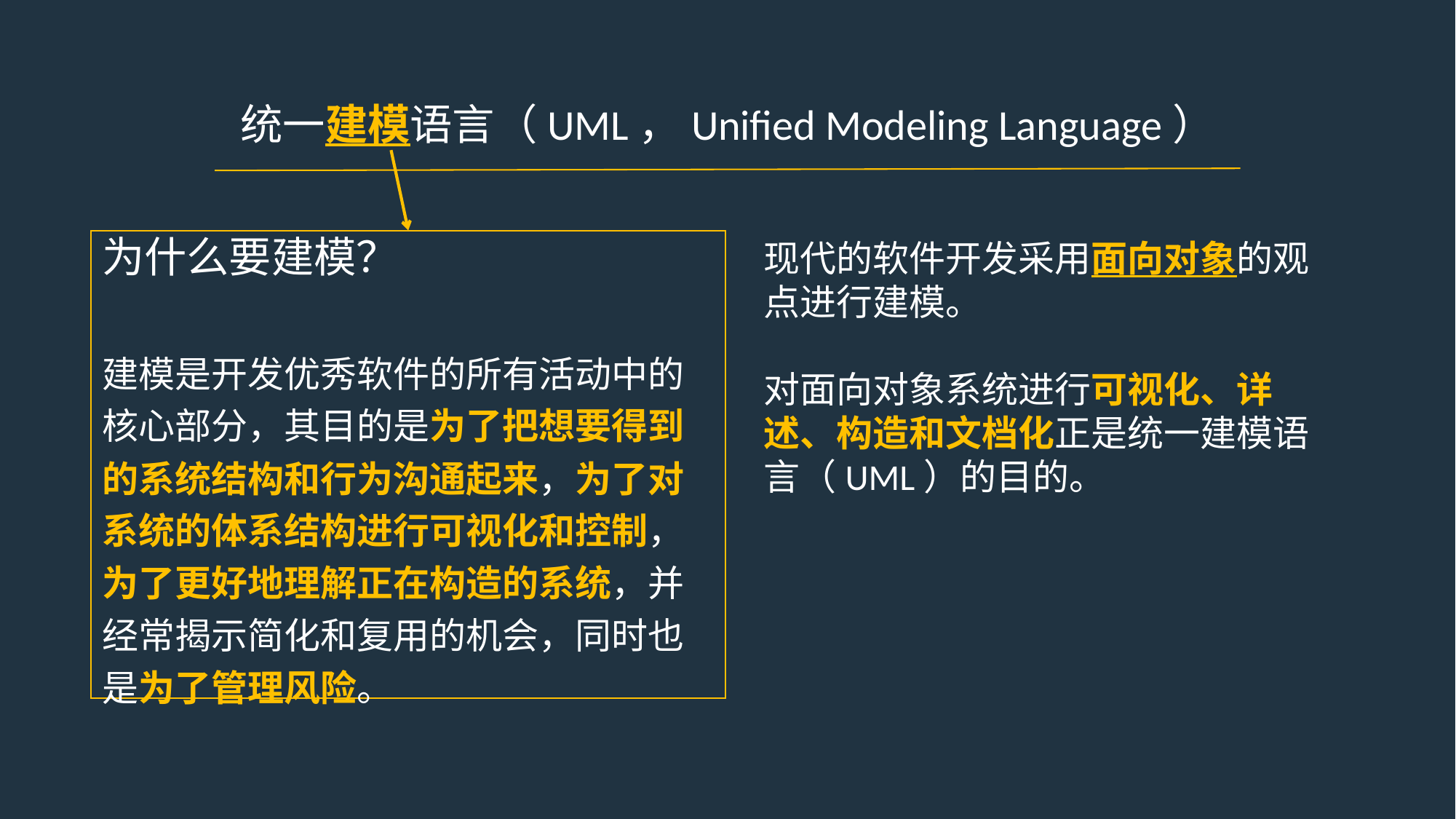

统一建模语言（UML，Unified Modeling Language）
为什么要建模？

建模是开发优秀软件的所有活动中的核心部分，其目的是为了把想要得到的系统结构和行为沟通起来，为了对系统的体系结构进行可视化和控制，为了更好地理解正在构造的系统，并经常揭示简化和复用的机会，同时也是为了管理风险。
现代的软件开发采用面向对象的观点进行建模。

对面向对象系统进行可视化、详述、构造和文档化正是统一建模语言（UML）的目的。